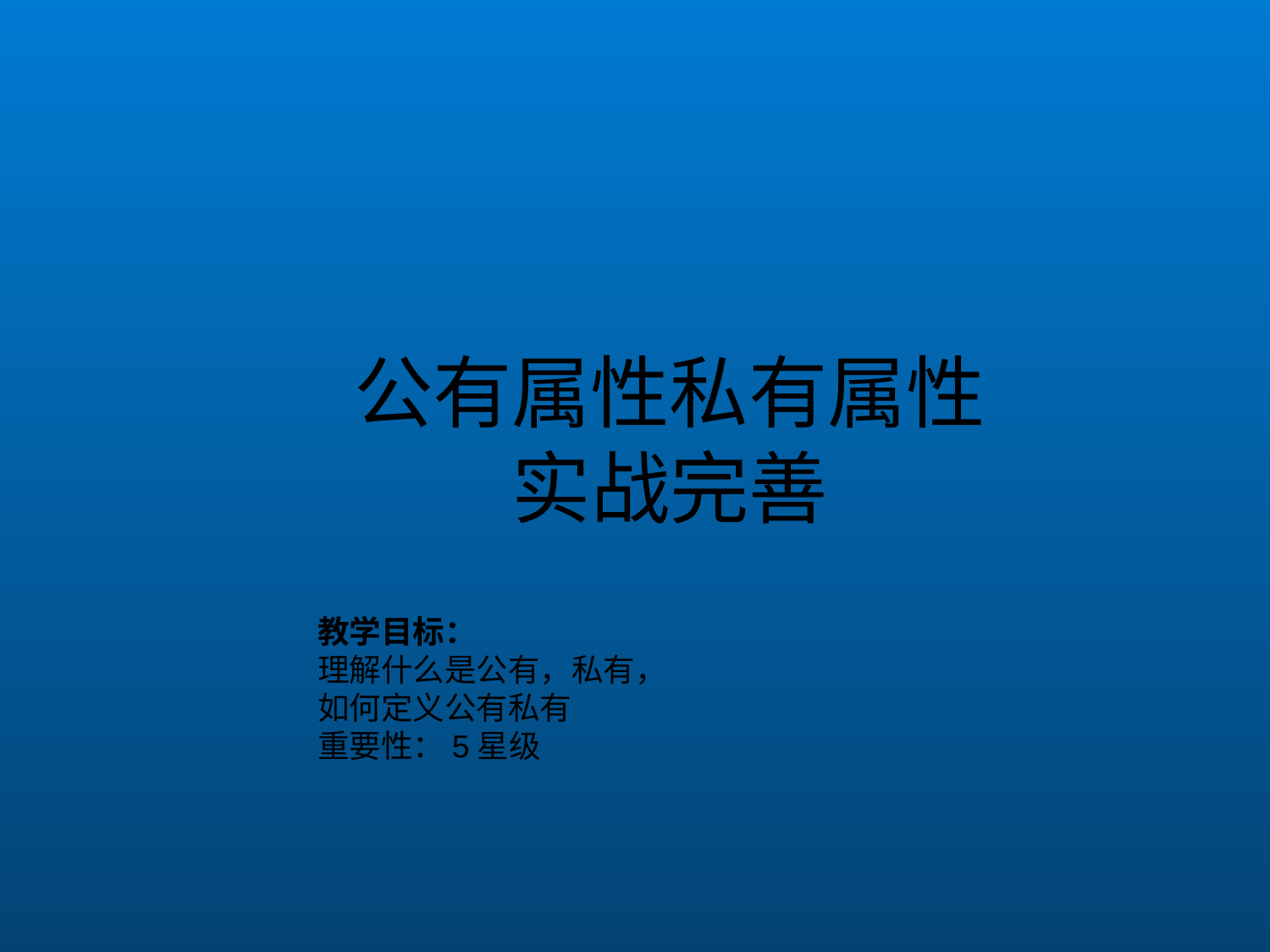

# 公有属性私有属性 实战完善
教学目标：
理解什么是公有，私有，
如何定义公有私有
重要性：5星级